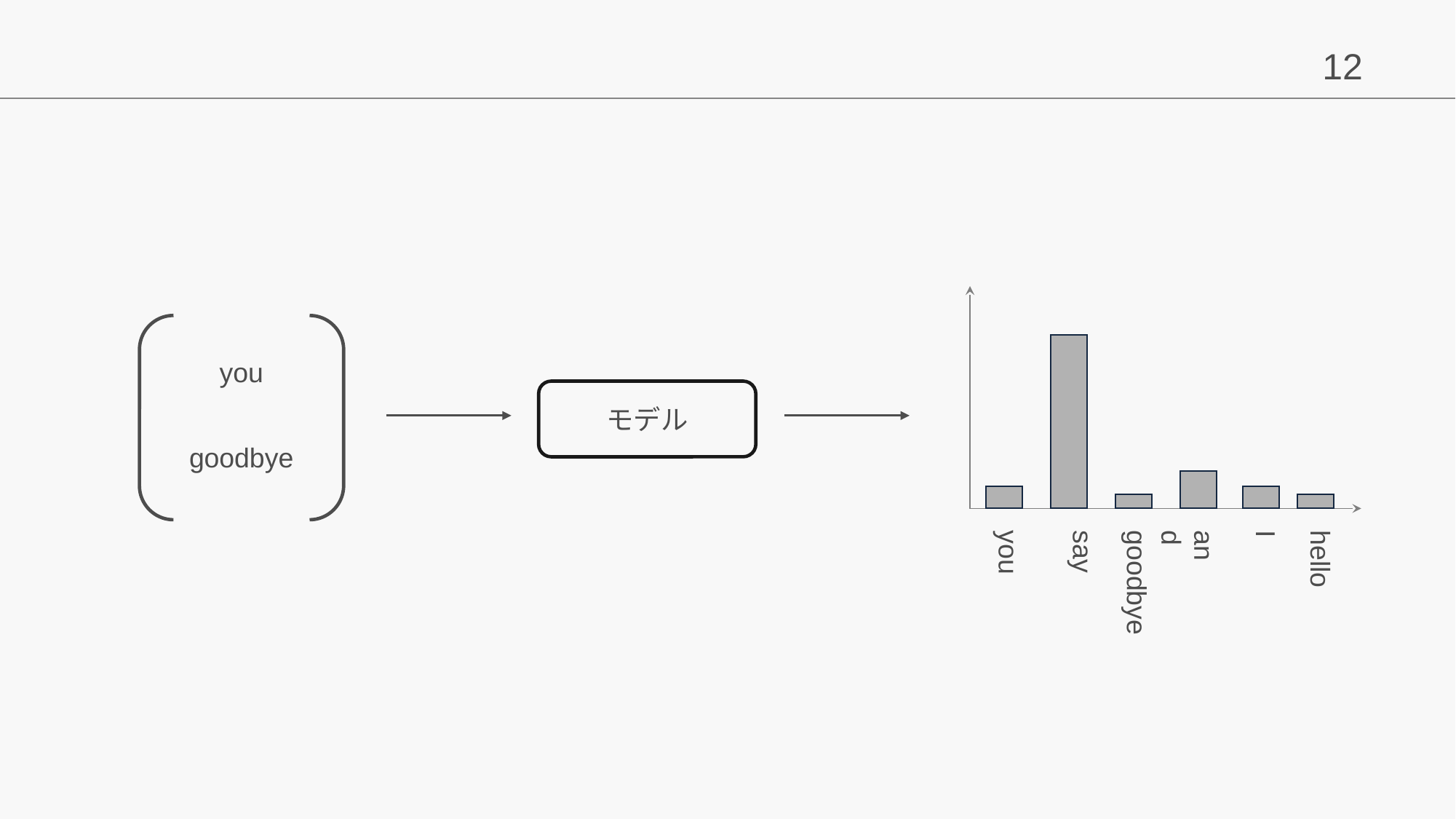

you

モデル
goodbye

goodbye
say
and
I
hello
you